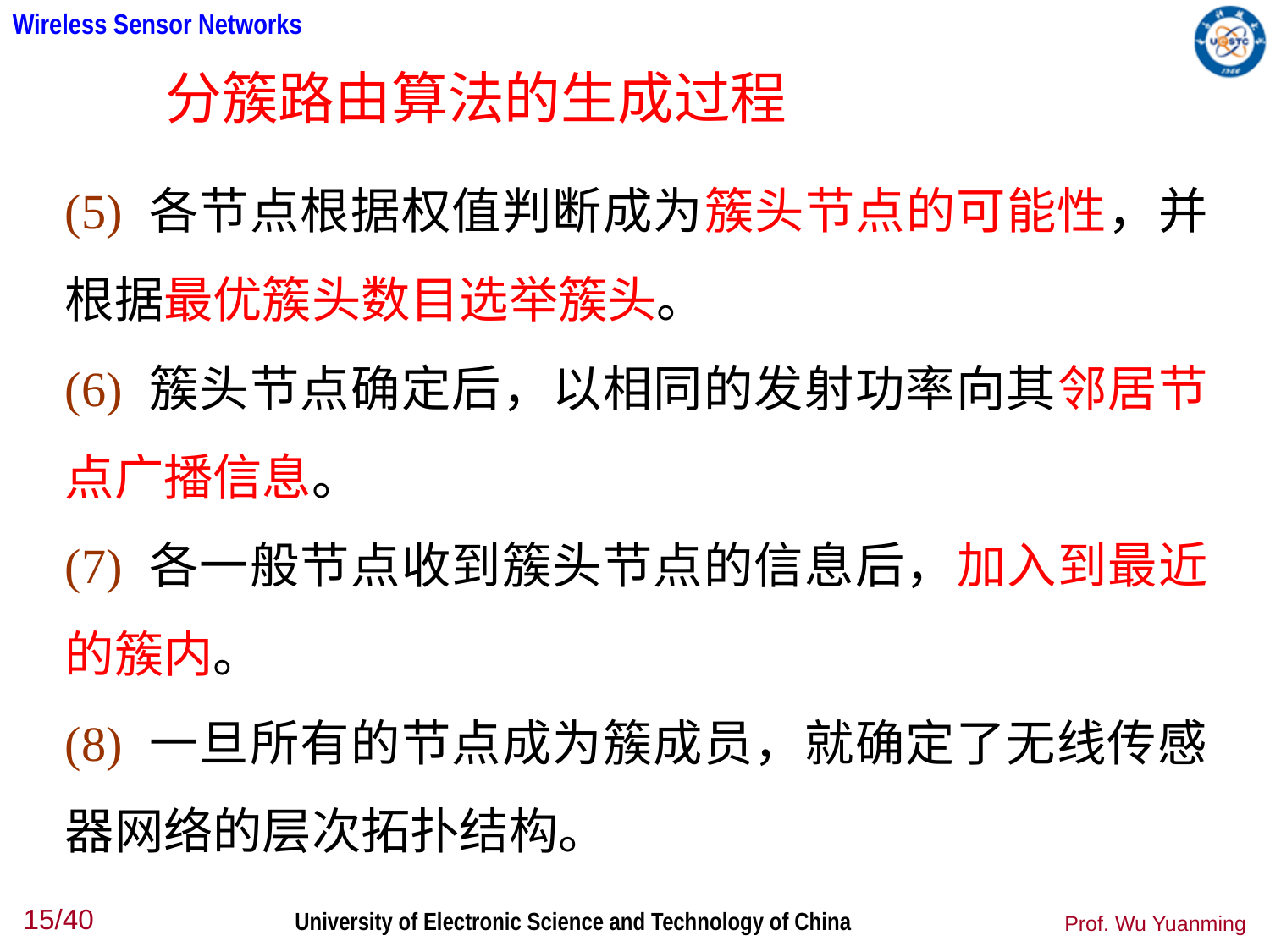

分簇路由算法的生成过程
(5) 各节点根据权值判断成为簇头节点的可能性，并根据最优簇头数目选举簇头。
(6) 簇头节点确定后，以相同的发射功率向其邻居节点广播信息。
(7) 各一般节点收到簇头节点的信息后，加入到最近的簇内。
(8) 一旦所有的节点成为簇成员，就确定了无线传感器网络的层次拓扑结构。
15/40
Prof. Wu Yuanming